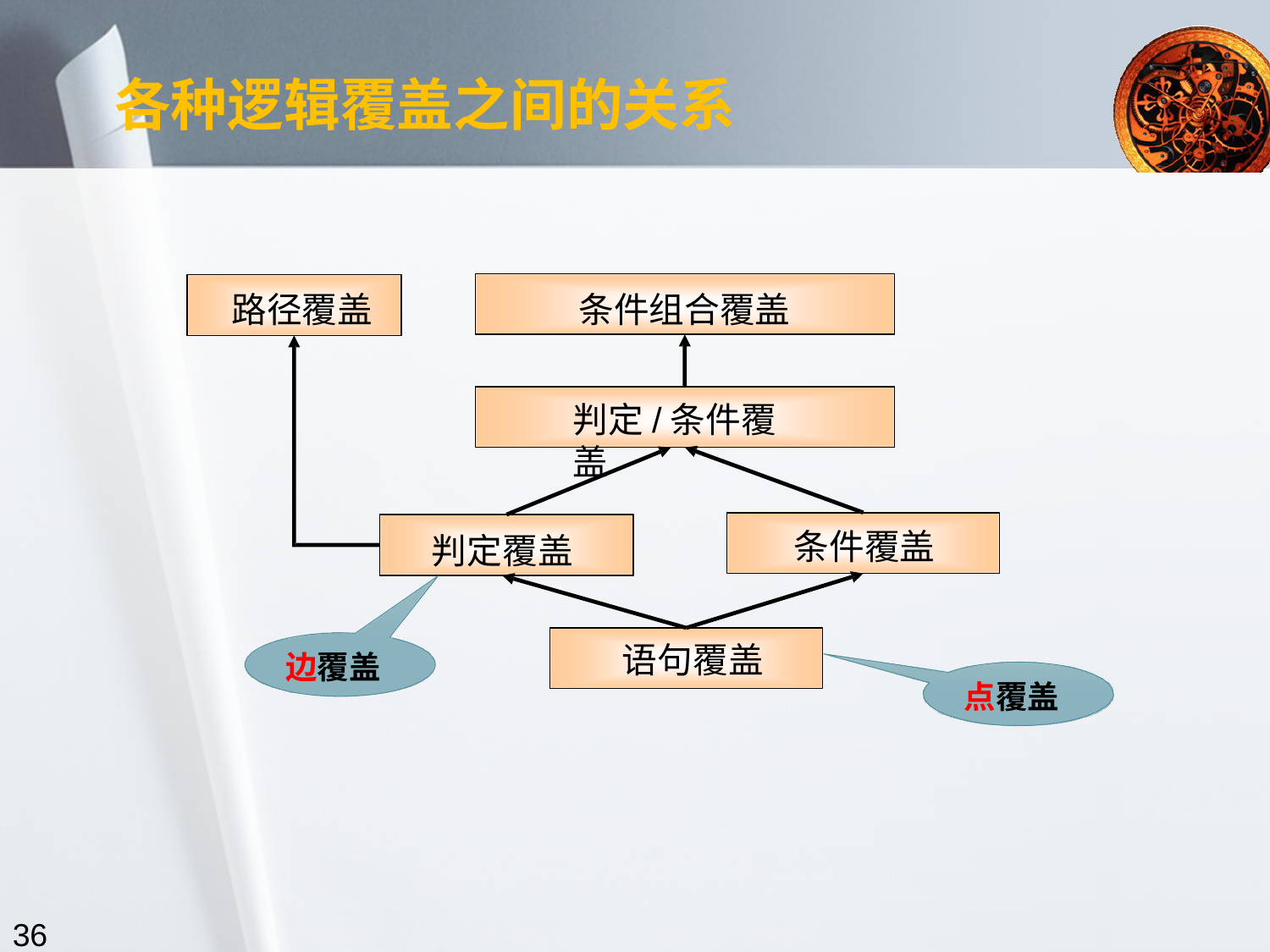

各种逻辑覆盖之间的关系

路径覆盖
条件组合覆盖

判定/条件覆盖

条件覆盖
判定覆盖

语句覆盖
边覆盖

点覆盖
36